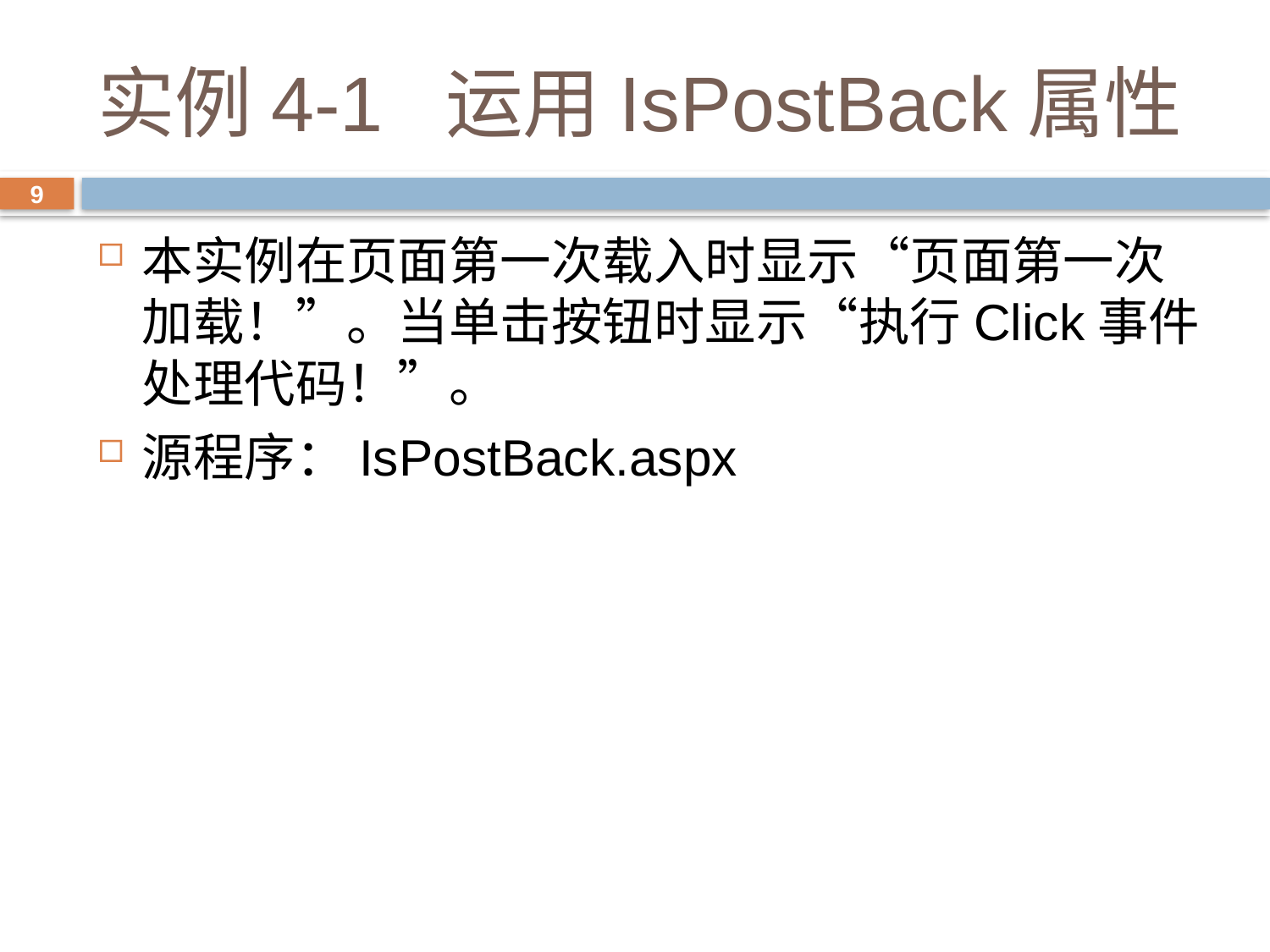

# 实例4-1  运用IsPostBack属性
9
本实例在页面第一次载入时显示“页面第一次加载！”。当单击按钮时显示“执行Click事件处理代码！”。
源程序：IsPostBack.aspx